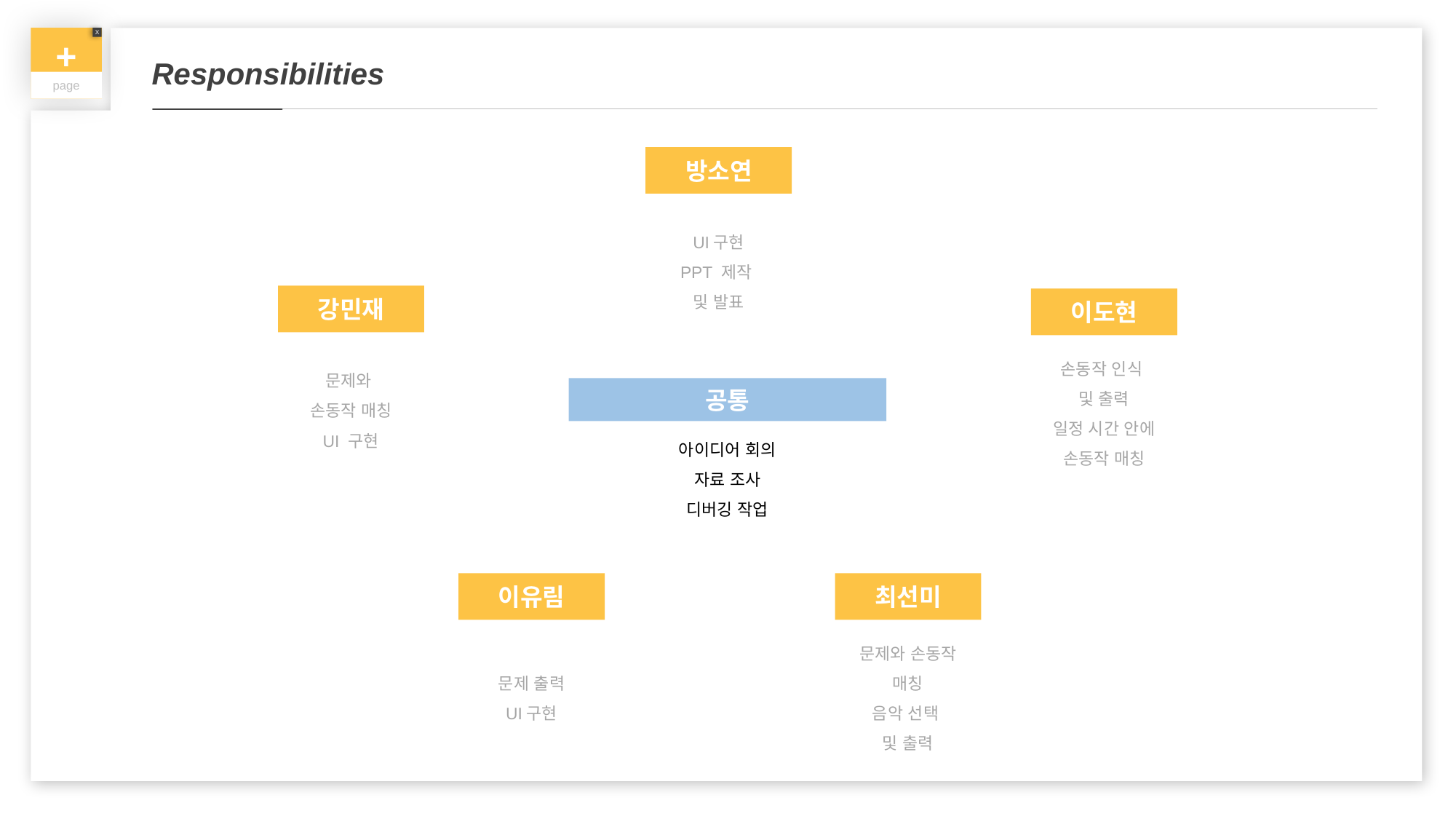

+
page
X
Responsibilities
방소연
UI구현
PPT 제작
및 발표
강민재
문제와
손동작 매칭
UI 구현
이도현
손동작 인식
및 출력
일정 시간 안에 손동작 매칭
공통
아이디어 회의
자료 조사
디버깅 작업
이유림
문제 출력
UI구현
최선미
문제와 손동작 매칭
음악 선택
및 출력